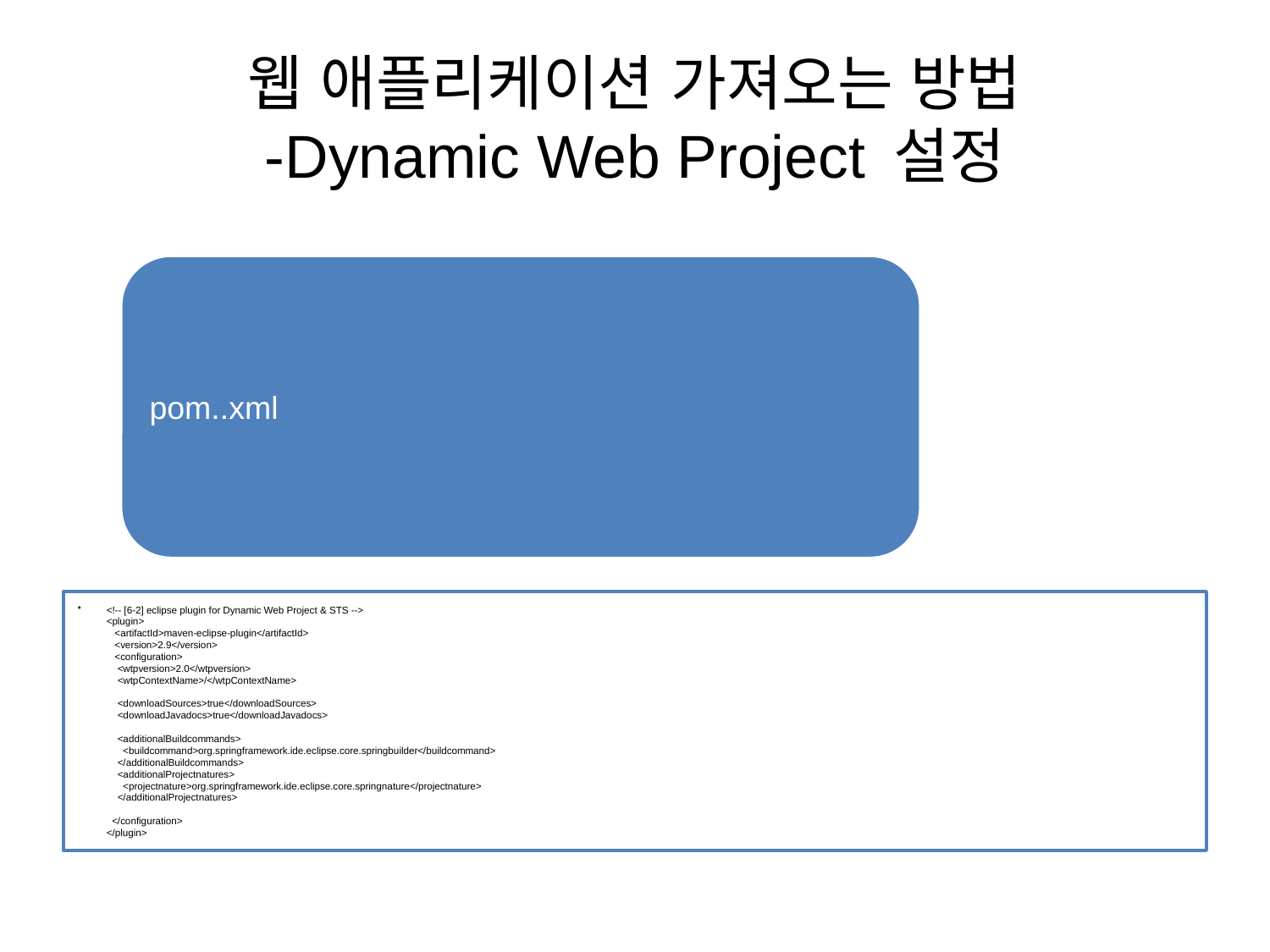

# 웹 애플리케이션 가져오는 방법 -Dynamic Web Project 설정
pom..xml
      <!-- [6-2] eclipse plugin for Dynamic Web Project & STS -->
      <plugin>
         <artifactId>maven-eclipse-plugin</artifactId>
         <version>2.9</version>
         <configuration>
          <wtpversion>2.0</wtpversion>
          <wtpContextName>/</wtpContextName>
          <downloadSources>true</downloadSources>
          <downloadJavadocs>true</downloadJavadocs>
          <additionalBuildcommands>
            <buildcommand>org.springframework.ide.eclipse.core.springbuilder</buildcommand>
          </additionalBuildcommands>
          <additionalProjectnatures>
            <projectnature>org.springframework.ide.eclipse.core.springnature</projectnature>
          </additionalProjectnatures>
        </configuration>
      </plugin>